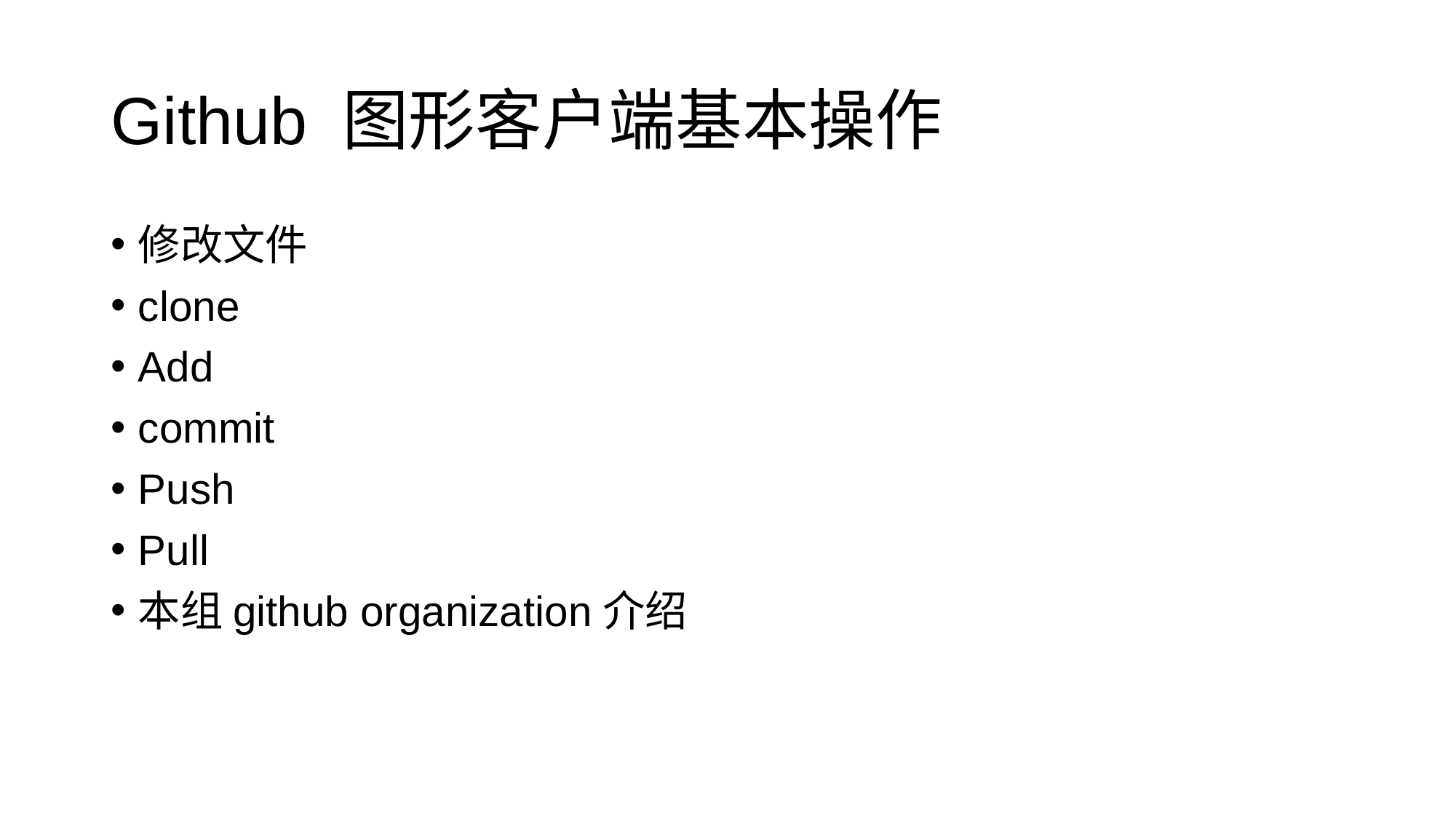

# Github 图形客户端基本操作
修改文件
clone
Add
commit
Push
Pull
本组github organization介绍